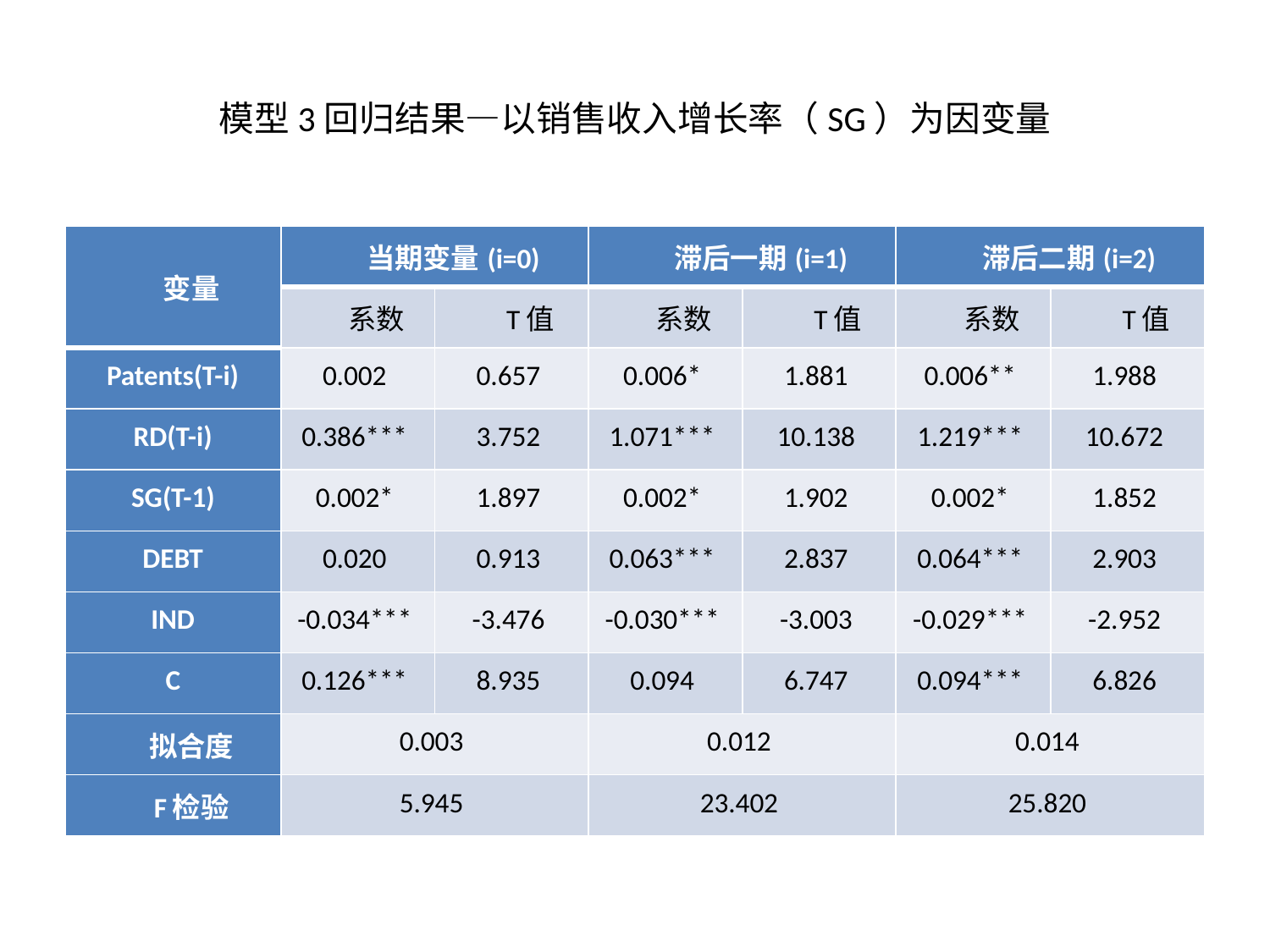

# 模型3回归结果—以销售收入增长率（SG）为因变量
| 变量 | 当期变量(i=0) |  | 滞后一期(i=1) |  | 滞后二期(i=2) |  |
| --- | --- | --- | --- | --- | --- | --- |
|  | 系数 | T值 | 系数 | T值 | 系数 | T值 |
| Patents(T-i) | 0.002 | 0.657 | 0.006\* | 1.881 | 0.006\*\* | 1.988 |
| RD(T-i) | 0.386\*\*\* | 3.752 | 1.071\*\*\* | 10.138 | 1.219\*\*\* | 10.672 |
| SG(T-1) | 0.002\* | 1.897 | 0.002\* | 1.902 | 0.002\* | 1.852 |
| DEBT | 0.020 | 0.913 | 0.063\*\*\* | 2.837 | 0.064\*\*\* | 2.903 |
| IND | -0.034\*\*\* | -3.476 | -0.030\*\*\* | -3.003 | -0.029\*\*\* | -2.952 |
| C | 0.126\*\*\* | 8.935 | 0.094 | 6.747 | 0.094\*\*\* | 6.826 |
| 拟合度 | 0.003 |  | 0.012 |  | 0.014 |  |
| F检验 | 5.945 |  | 23.402 |  | 25.820 |  |